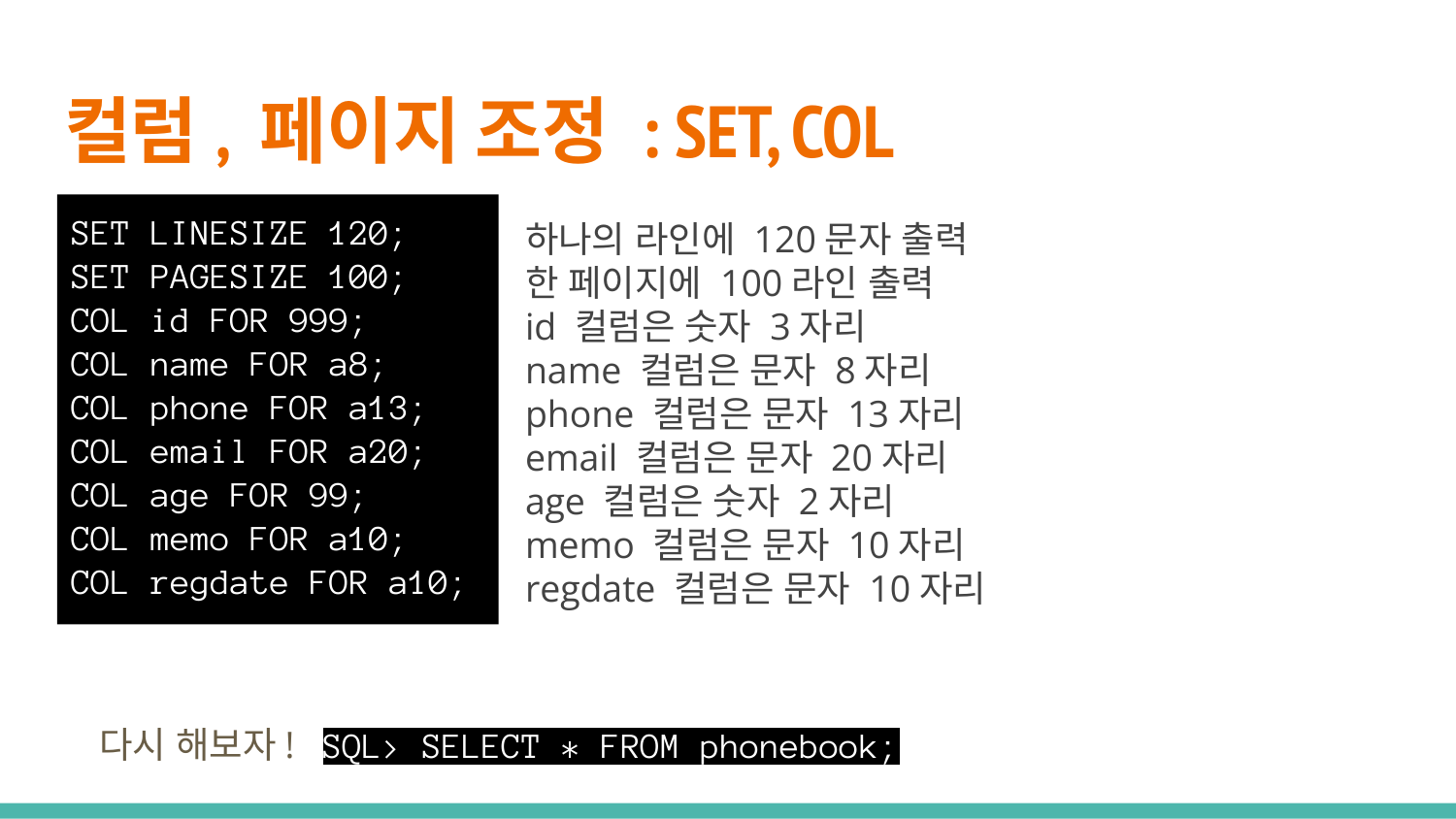

# 컬럼, 페이지 조정 : SET, COL
SET LINESIZE 120;
SET PAGESIZE 100;
COL id FOR 999;
COL name FOR a8;
COL phone FOR a13;
COL email FOR a20;
COL age FOR 99;
COL memo FOR a10;
COL regdate FOR a10;

하나의 라인에 120문자 출력
한 페이지에 100라인 출력
id 컬럼은 숫자 3자리
name 컬럼은 문자 8자리
phone 컬럼은 문자 13자리
email 컬럼은 문자 20자리
age 컬럼은 숫자 2자리
memo 컬럼은 문자 10자리
regdate 컬럼은 문자 10자리
다시 해보자!   SQL> SELECT * FROM phonebook;